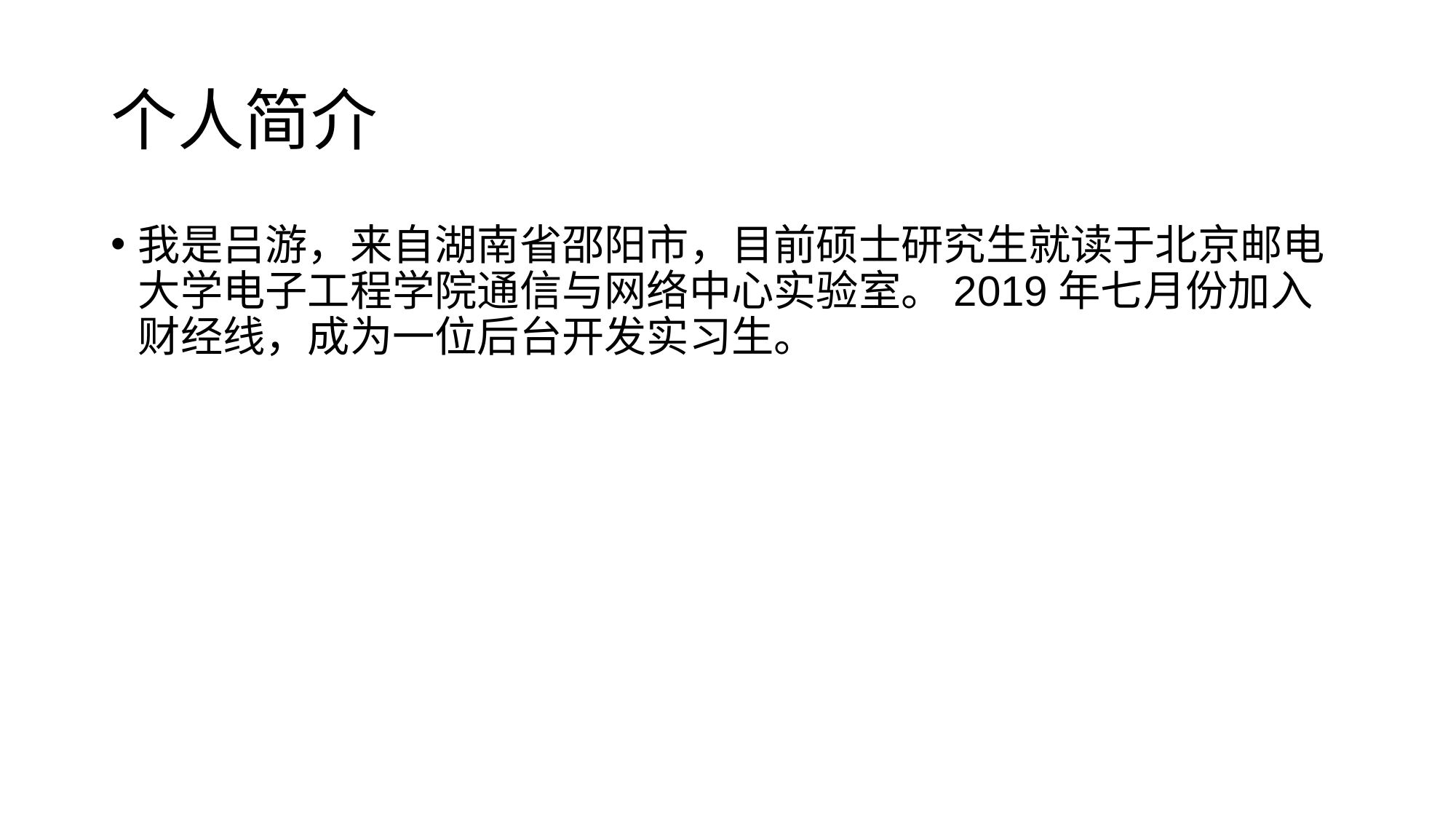

# 个人简介
我是吕游，来自湖南省邵阳市，目前硕士研究生就读于北京邮电大学电子工程学院通信与网络中心实验室。2019年七月份加入财经线，成为一位后台开发实习生。